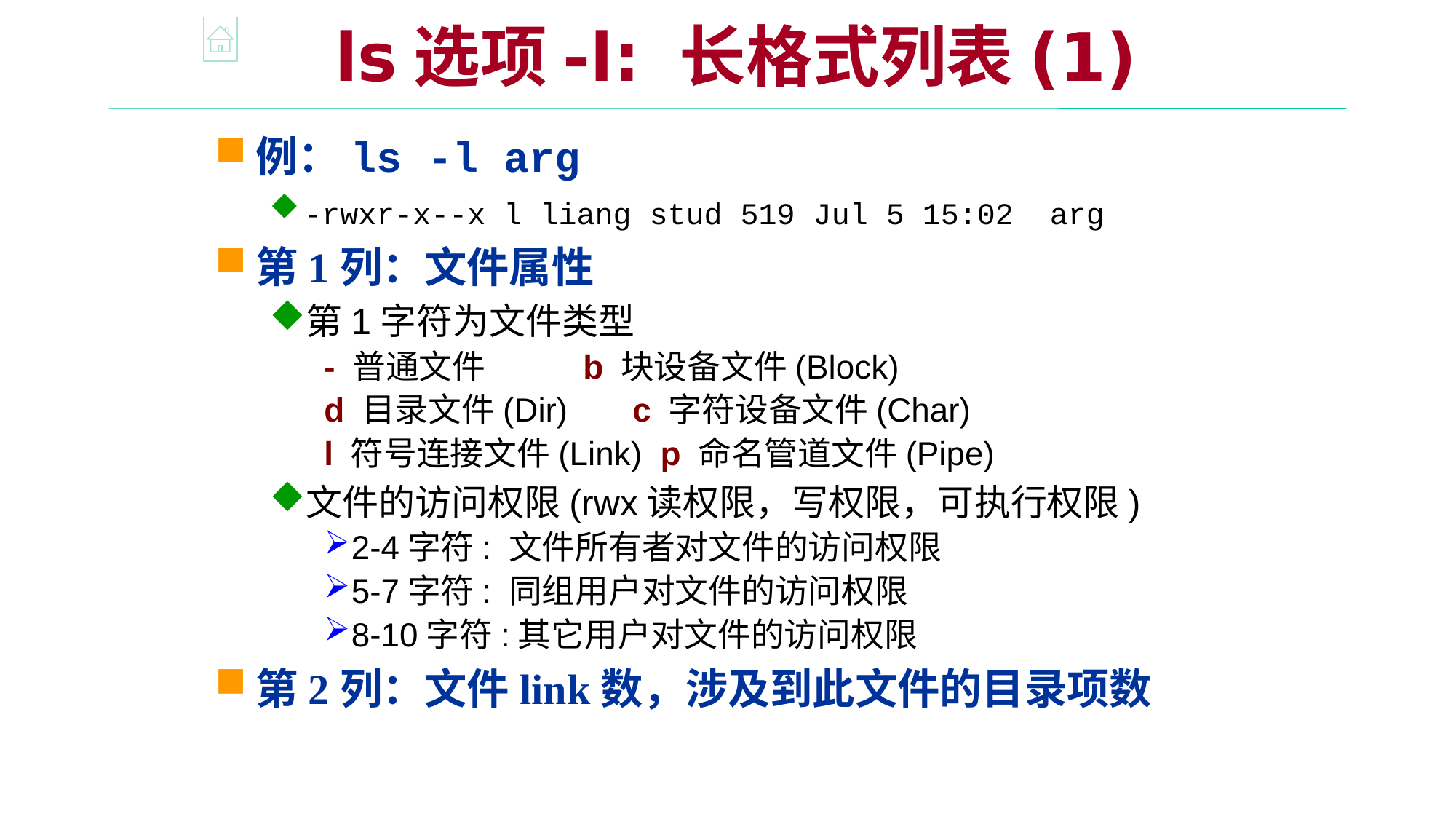

ls选项-l: 长格式列表(1)

例：ls -l arg
-rwxr-x--x l liang stud 519 Jul 5 15:02  arg
第1列：文件属性
第1字符为文件类型
- 普通文件            b 块设备文件(Block)
d 目录文件(Dir)       c 字符设备文件(Char)
l 符号连接文件(Link)  p 命名管道文件(Pipe)
文件的访问权限(rwx读权限，写权限，可执行权限)
2-4字符: 文件所有者对文件的访问权限
5-7字符: 同组用户对文件的访问权限
8-10字符:其它用户对文件的访问权限
第2列：文件link数，涉及到此文件的目录项数